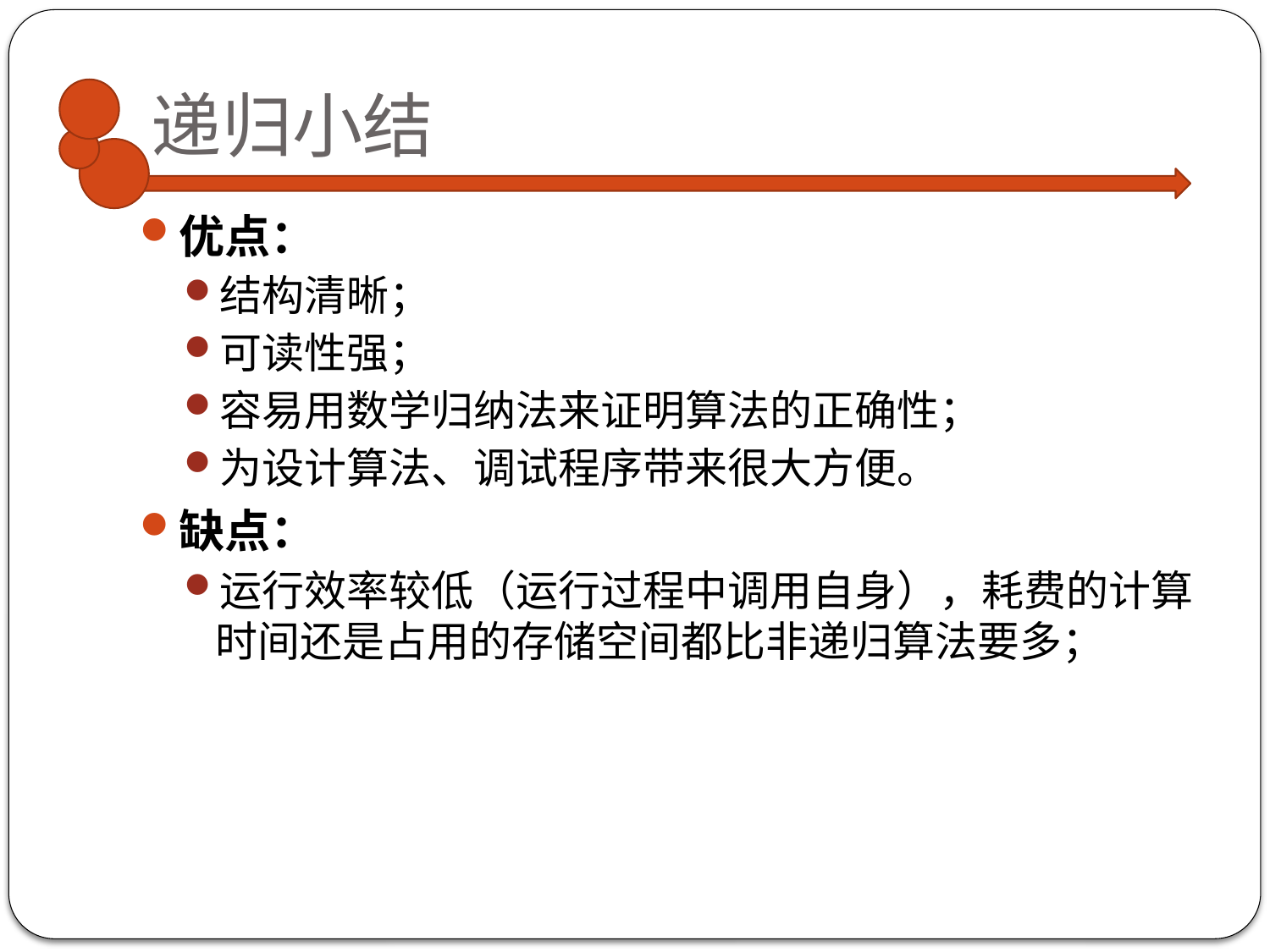

# 递归小结
优点：
结构清晰；
可读性强；
容易用数学归纳法来证明算法的正确性；
为设计算法、调试程序带来很大方便。
缺点：
运行效率较低（运行过程中调用自身），耗费的计算时间还是占用的存储空间都比非递归算法要多；
36